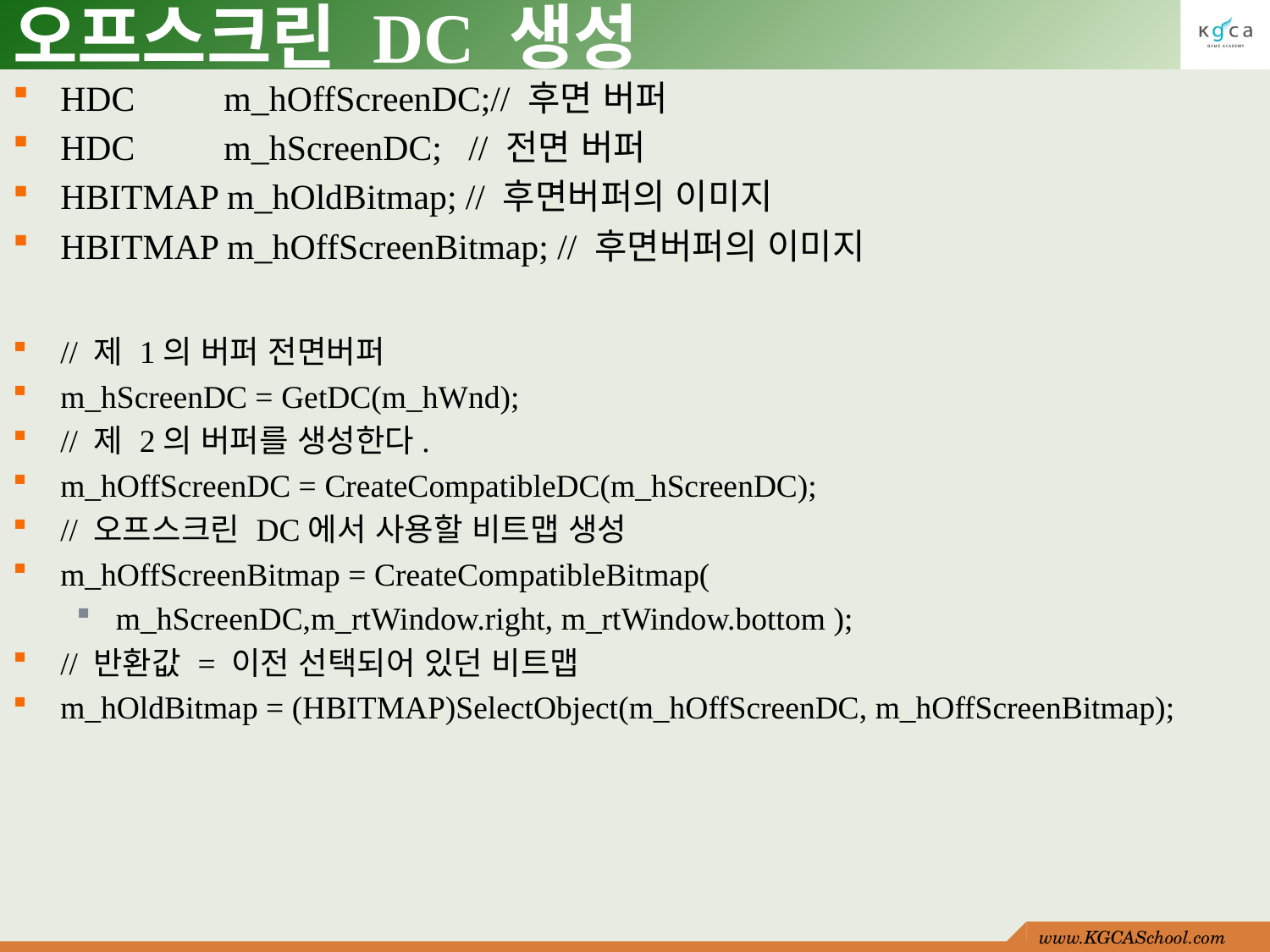

# 오프스크린 DC 생성
HDC          m_hOffScreenDC;// 후면 버퍼
HDC          m_hScreenDC;   // 전면 버퍼
HBITMAP m_hOldBitmap; // 후면버퍼의 이미지
HBITMAP m_hOffScreenBitmap; // 후면버퍼의 이미지

// 제 1의 버퍼 전면버퍼
m_hScreenDC = GetDC(m_hWnd);
// 제 2의 버퍼를 생성한다.
m_hOffScreenDC = CreateCompatibleDC(m_hScreenDC);
// 오프스크린 DC에서 사용할 비트맵 생성
m_hOffScreenBitmap = CreateCompatibleBitmap(
m_hScreenDC,m_rtWindow.right, m_rtWindow.bottom );
// 반환값 = 이전 선택되어 있던 비트맵
m_hOldBitmap = (HBITMAP)SelectObject(m_hOffScreenDC, m_hOffScreenBitmap);